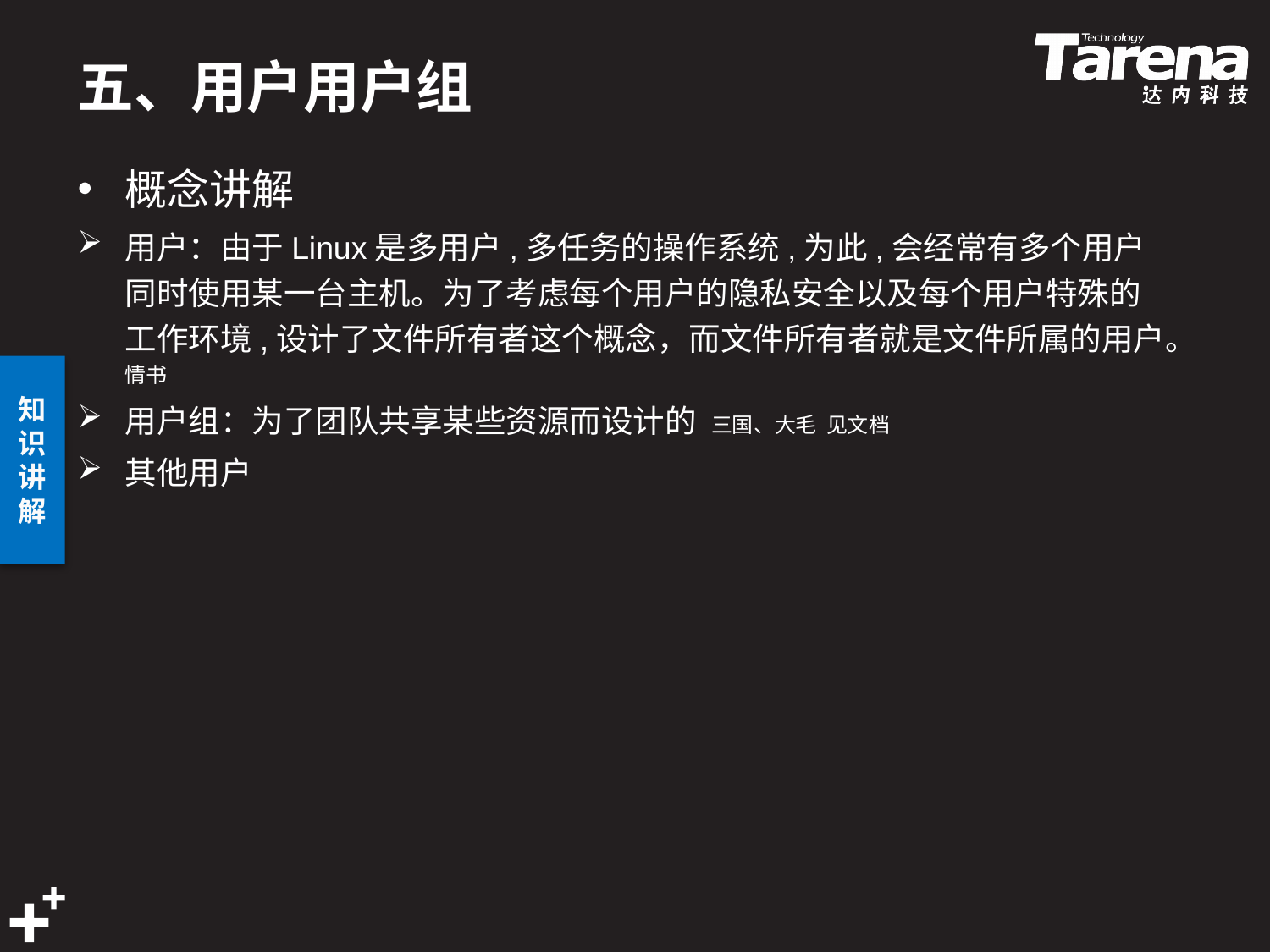

# 五、用户用户组
概念讲解
用户：由于Linux是多用户,多任务的操作系统,为此,会经常有多个用户同时使用某一台主机。为了考虑每个用户的隐私安全以及每个用户特殊的工作环境,设计了文件所有者这个概念，而文件所有者就是文件所属的用户。情书
用户组：为了团队共享某些资源而设计的  三国、大毛  见文档
其他用户